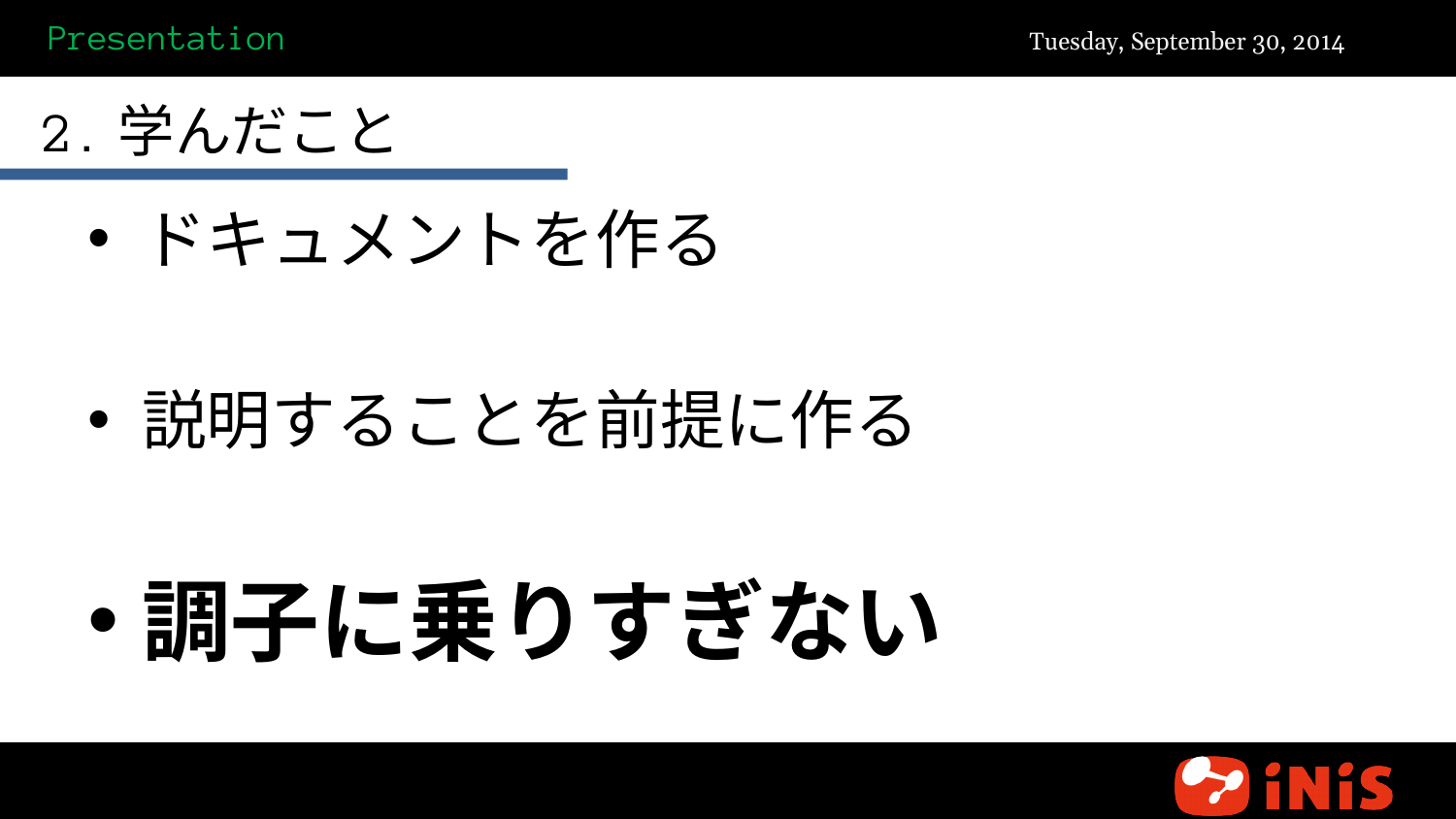

Tuesday, September 30, 2014
2.学んだこと

ドキュメントを作る

説明することを前提に作る

調子に乗りすぎない